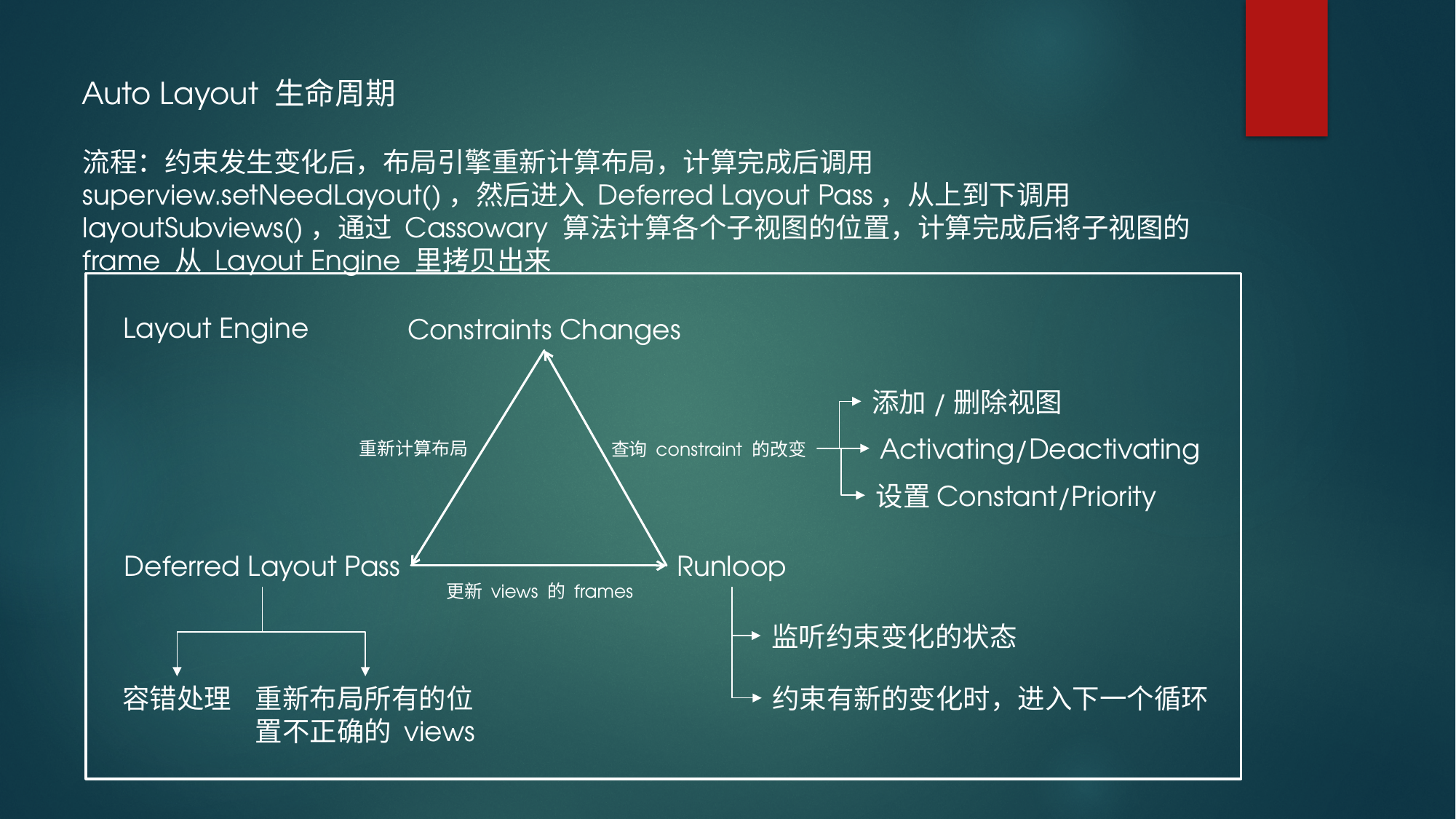

Auto Layout 生命周期
流程：约束发生变化后，布局引擎重新计算布局，计算完成后调用 superview.setNeedLayout()，然后进入 Deferred Layout Pass，从上到下调用 layoutSubviews()，通过 Cassowary 算法计算各个子视图的位置，计算完成后将子视图的 frame 从 Layout Engine 里拷贝出来

Layout Engine
Constraints Changes
添加/删除视图
Activating/Deactivating
重新计算布局
查询 constraint 的改变
设置Constant/Priority
Deferred Layout Pass
Runloop
更新 views 的 frames
监听约束变化的状态
容错处理
重新布局所有的位
置不正确的 views
约束有新的变化时，进入下一个循环